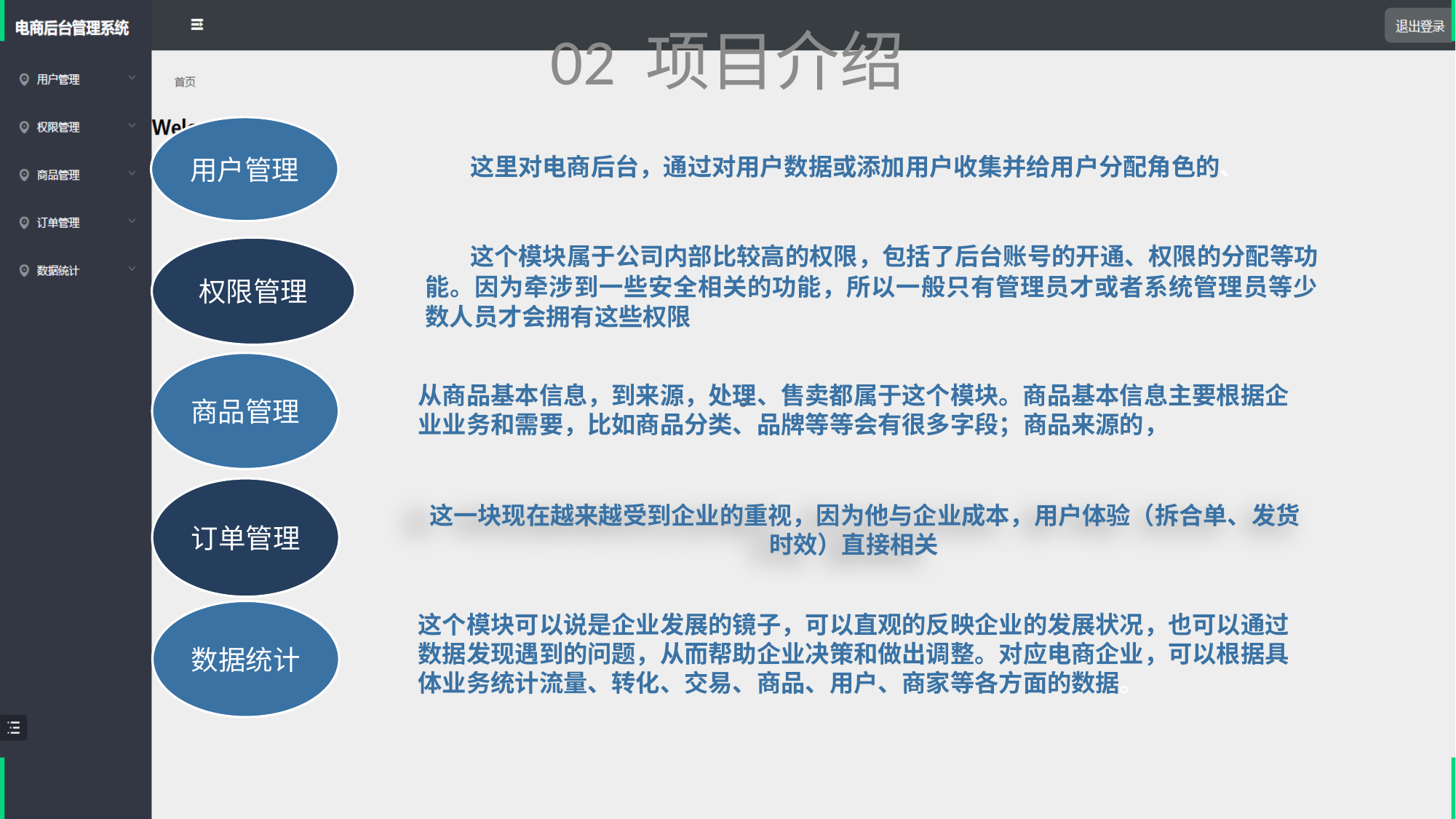

02 项目介绍
用户管理
这里对电商后台，通过对用户数据或添加用户收集并给用户分配角色的、

权限管理
       这个模块属于公司内部比较高的权限，包括了后台账号的开通、权限的分配等功能。因为牵涉到一些安全相关的功能，所以一般只有管理员才或者系统管理员等少数人员才会拥有这些权限

商品管理
。
从商品基本信息，到来源，处理、售卖都属于这个模块。商品基本信息主要根据企业业务和需要，比如商品分类、品牌等等会有很多字段；商品来源的，
订单管理
   这一块现在越来越受到企业的重视，因为他与企业成本，用户体验（拆合单、发货时效）直接相关

数据统计
这个模块可以说是企业发展的镜子，可以直观的反映企业的发展状况，也可以通过数据发现遇到的问题，从而帮助企业决策和做出调整。对应电商企业，可以根据具体业务统计流量、转化、交易、商品、用户、商家等各方面的数据。